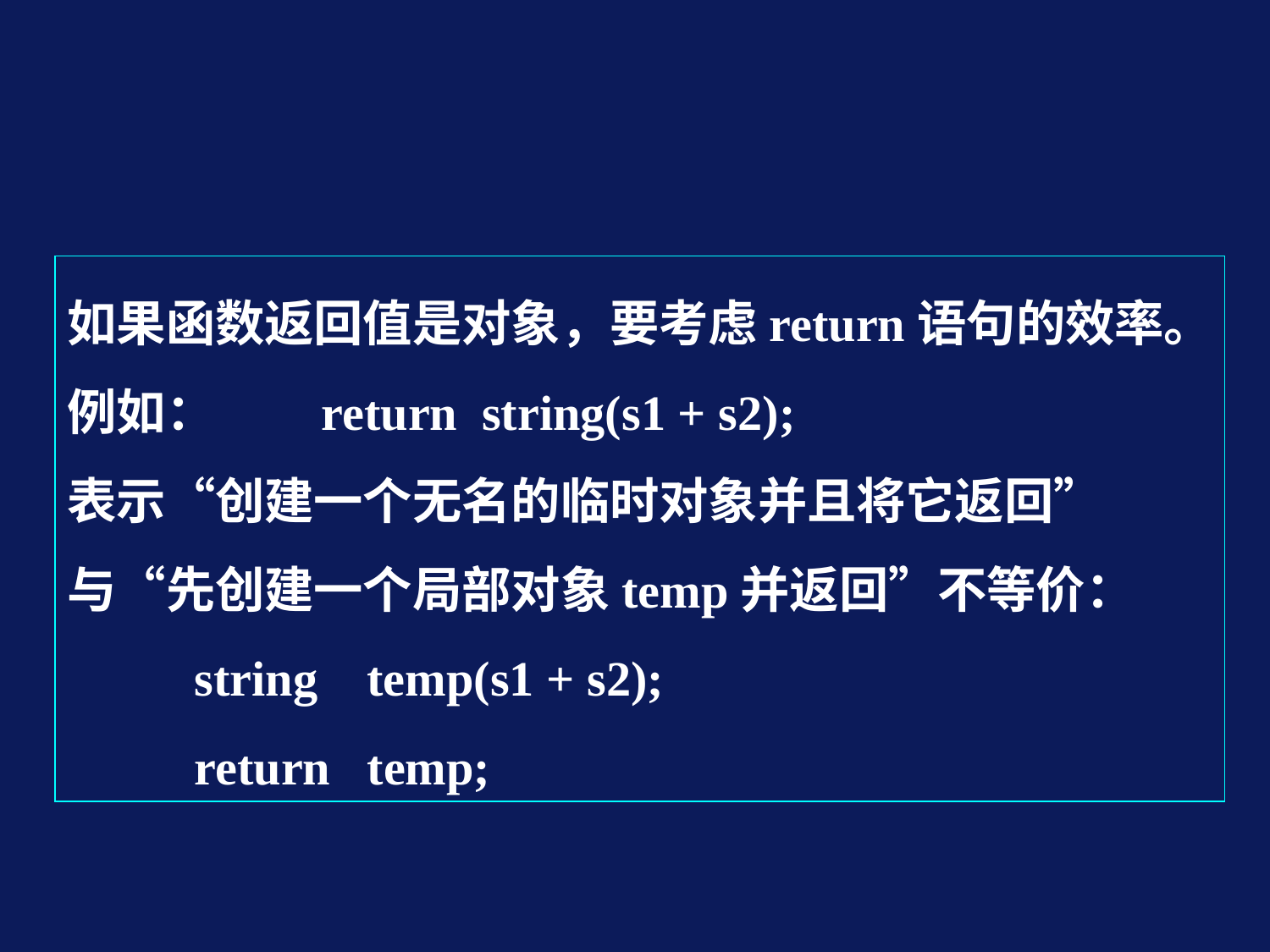

如果函数返回值是对象，要考虑return语句的效率。
例如：	return  string(s1 + s2);
表示“创建一个无名的临时对象并且将它返回”
与“先创建一个局部对象temp并返回”不等价：
	string    temp(s1 + s2);
	return   temp;